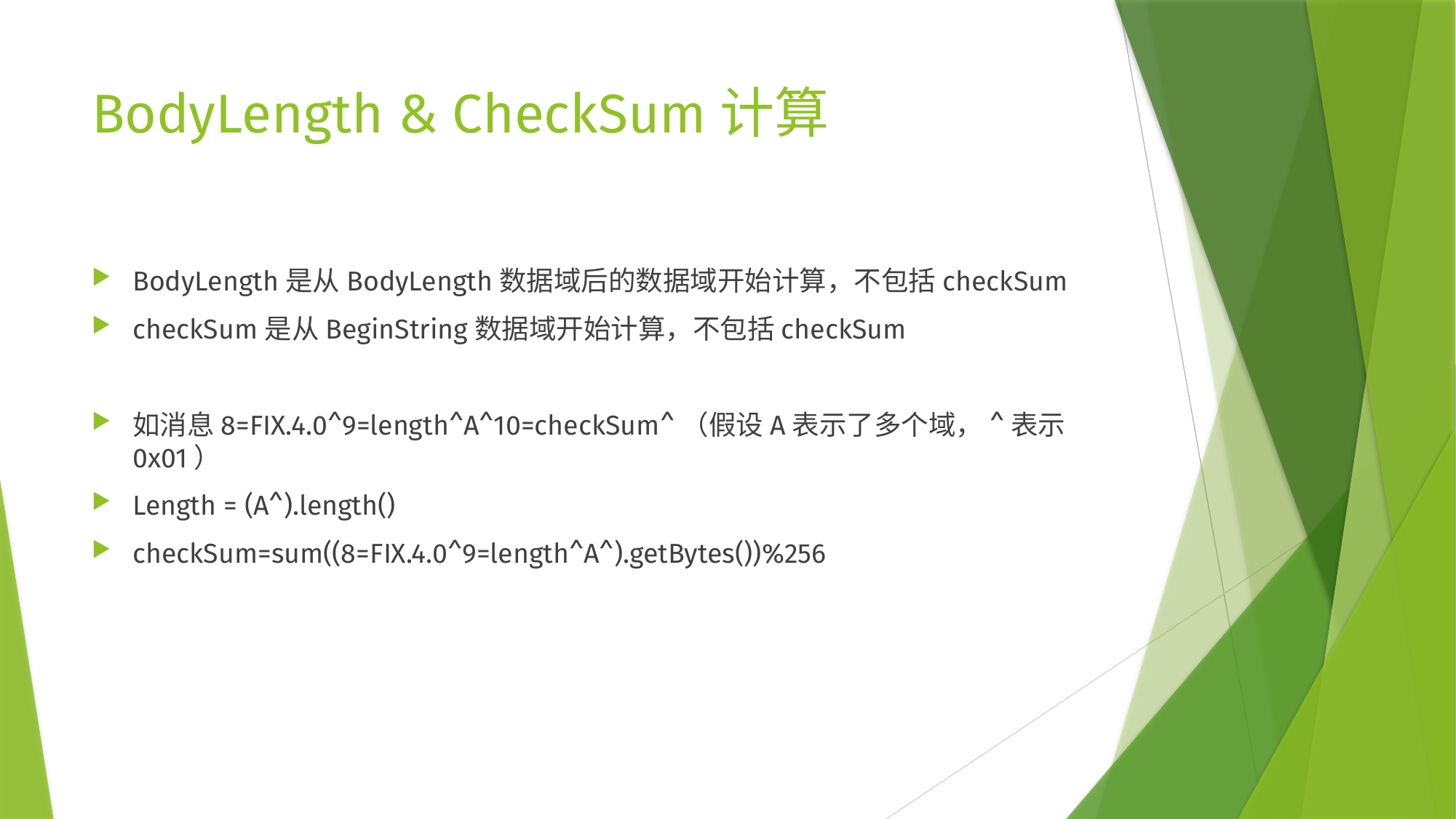

# BodyLength & CheckSum计算
BodyLength是从BodyLength数据域后的数据域开始计算，不包括checkSum
checkSum是从BeginString数据域开始计算，不包括checkSum

如消息8=FIX.4.0^9=length^A^10=checkSum^（假设A表示了多个域，^表示0x01）
Length = (A^).length()
checkSum=sum((8=FIX.4.0^9=length^A^).getBytes())%256